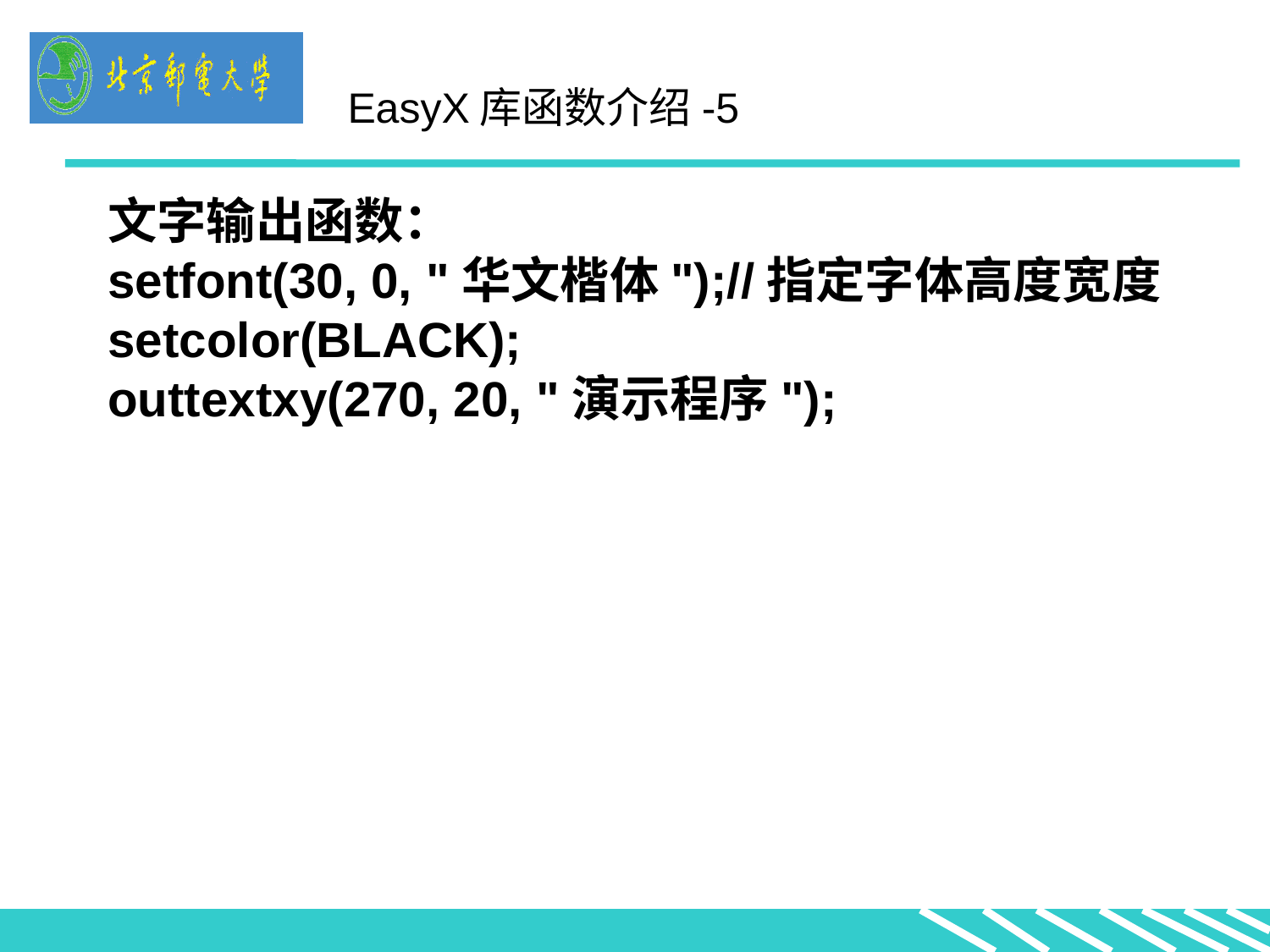

文字输出函数：
setfont(30, 0, "华文楷体");//指定字体高度宽度
setcolor(BLACK);
outtextxy(270, 20, "演示程序");

EasyX库函数介绍-5